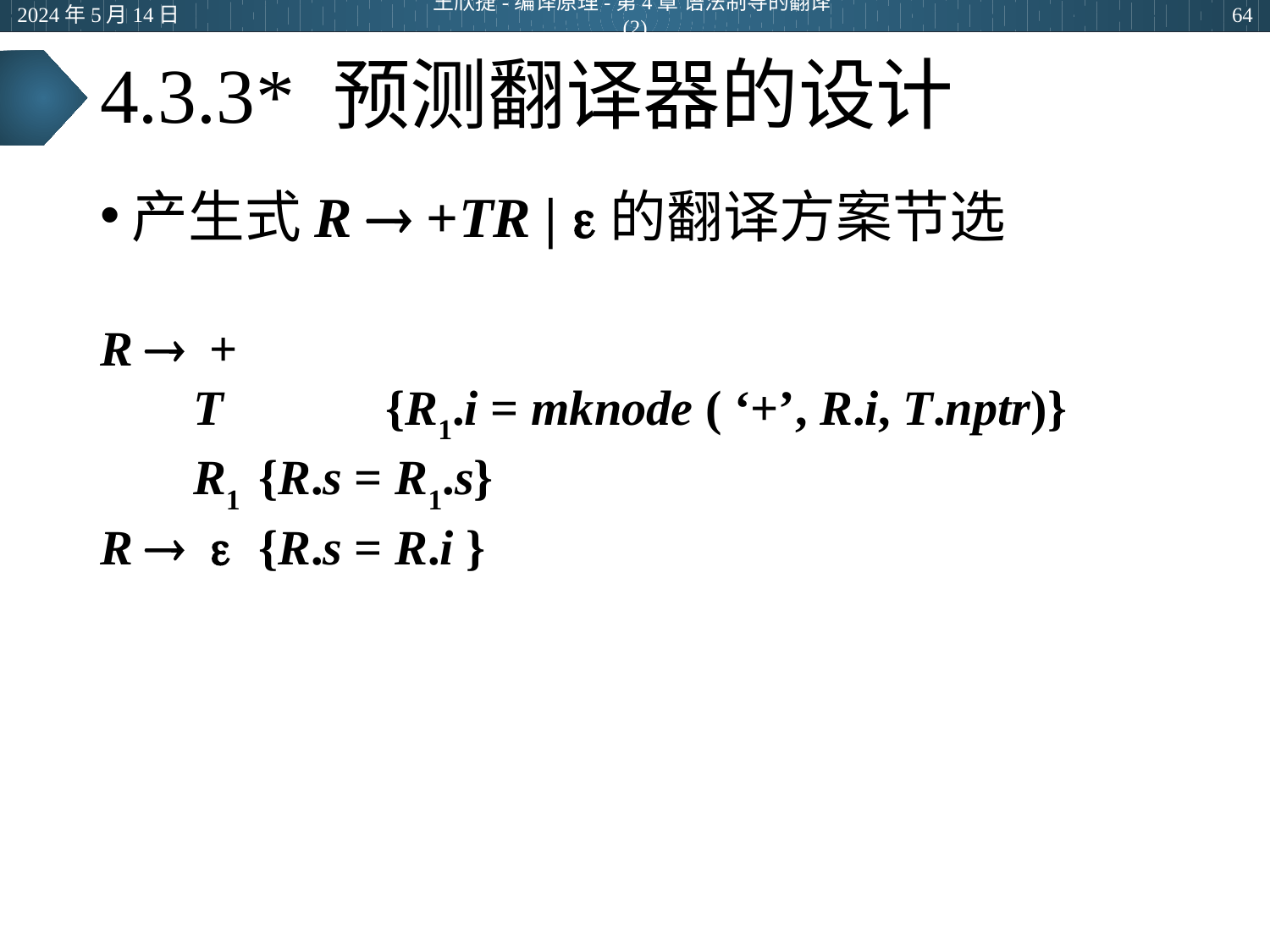

2024年5月14日
王欣捷-编译原理-第4章 语法制导的翻译(2)
64
# 4.3.3* 预测翻译器的设计
产生式R → +TR | ε的翻译方案节选

R →  +
	     T		{R1.i = mknode ( ‘+’, R.i, T.nptr)}
	     R1	{R.s = R1.s}
R →  ε 	{R.s = R.i }